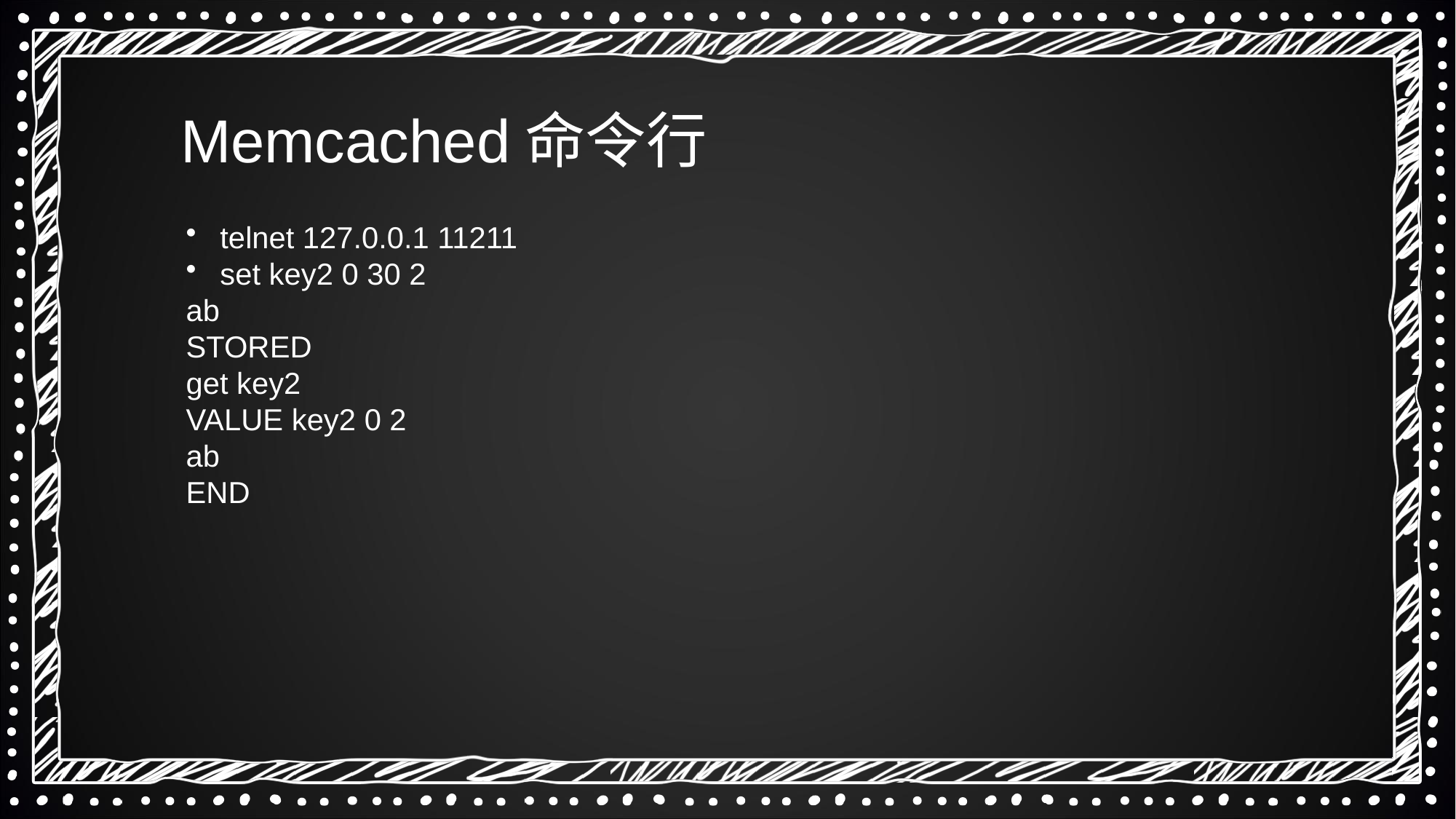

Memcached命令行
 telnet 127.0.0.1 11211
 set key2 0 30 2
ab
STORED
get key2
VALUE key2 0 2
ab
END